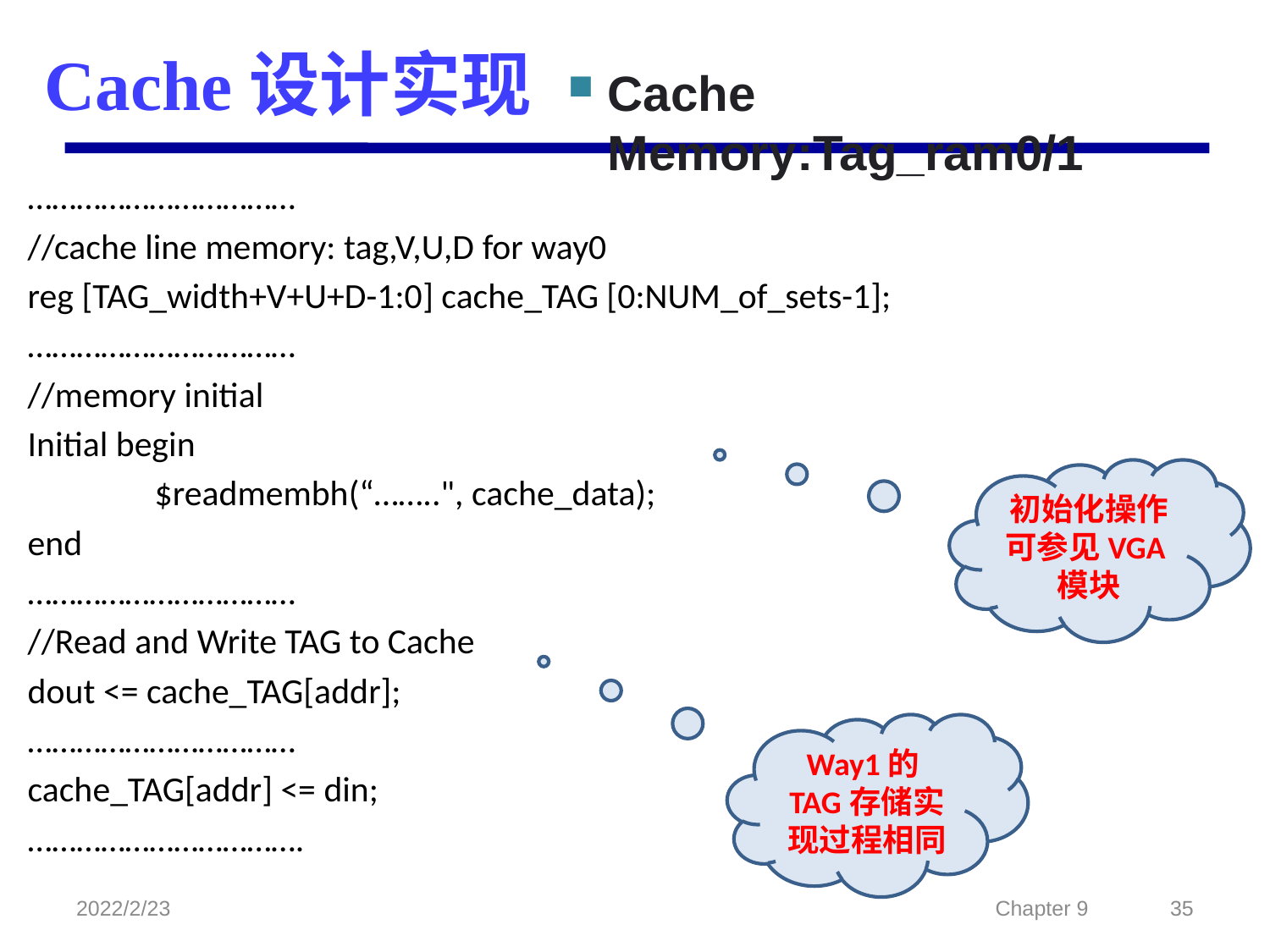

# Cache设计实现
Cache Memory:Tag_ram0/1

……………………………
//cache line memory: tag,V,U,D for way0
reg [TAG_width+V+U+D-1:0] cache_TAG [0:NUM_of_sets-1];
……………………………
//memory initial
Initial begin
	$readmembh(“……..", cache_data);
end
……………………………
//Read and Write TAG to Cache
dout <= cache_TAG[addr];
……………………………
cache_TAG[addr] <= din;
…………………………….

初始化操作可参见VGA模块
Way1的TAG存储实现过程相同
2022/2/23
Chapter 9
35